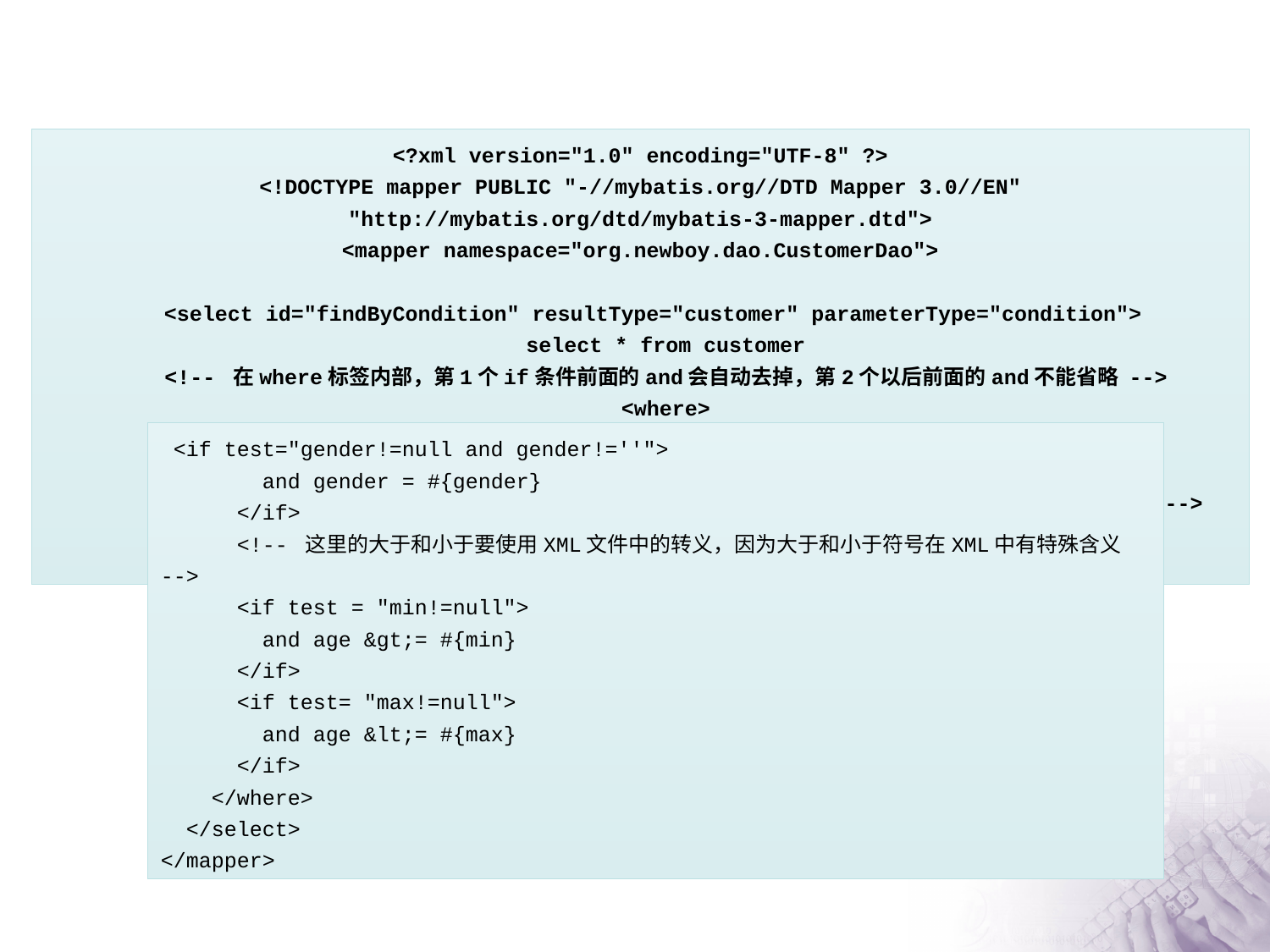

# <?xml version="1.0" encoding="UTF-8" ?> <!DOCTYPE mapper PUBLIC "-//mybatis.org//DTD Mapper 3.0//EN" "http://mybatis.org/dtd/mybatis-3-mapper.dtd"> <mapper namespace="org.newboy.dao.CustomerDao"> <select id="findByCondition" resultType="customer" parameterType="condition"> select * from customer <!-- 在where标签内部，第1个if条件前面的and会自动去掉，第2个以后前面的and不能省略 --> <where> <!-- 如果名字不为空也不为空字符串 --> <if test="name!=null and name!=''"> <!-- 使用模糊查询，concat是mysql中的函数，用于字符串的拼接，相当于生成'%name%'字符串 --> and name like concat('%', #{name}, '%') </if>
 <if test="gender!=null and gender!=''">
        and gender = #{gender}
      </if>
      <!-- 这里的大于和小于要使用XML文件中的转义，因为大于和小于符号在XML中有特殊含义 -->
      <if test = "min!=null">
        and age &gt;= #{min}
      </if>
      <if test= "max!=null">
        and age &lt;= #{max}
      </if>
    </where>
  </select>
</mapper>